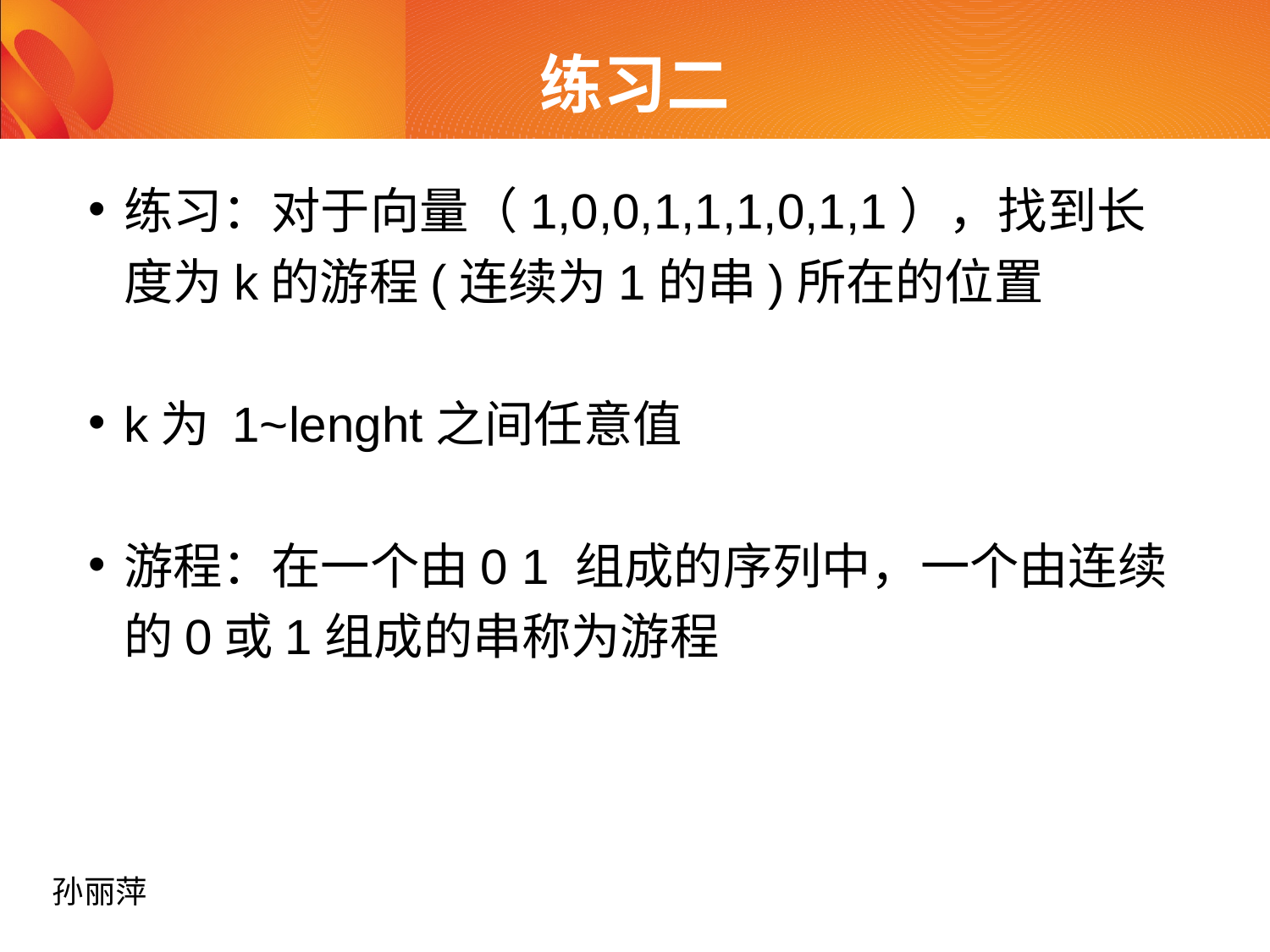

# 练习二
练习：对于向量（1,0,0,1,1,1,0,1,1），找到长度为k的游程(连续为1的串)所在的位置

k为 1~lenght之间任意值

游程：在一个由0 1 组成的序列中，一个由连续的0或1组成的串称为游程